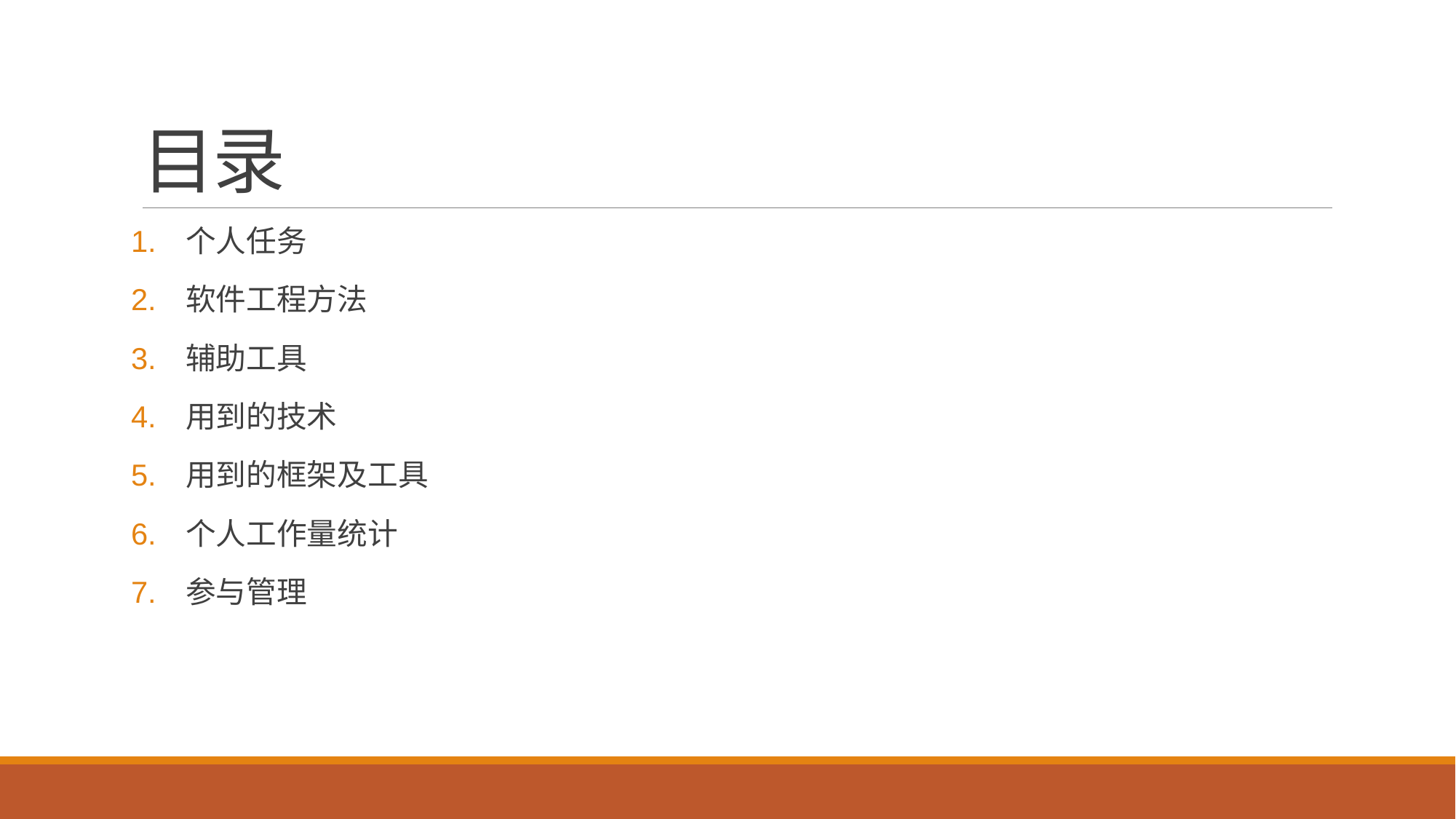

# 目录
个人任务
软件工程方法
辅助工具
用到的技术
用到的框架及工具
个人工作量统计
参与管理